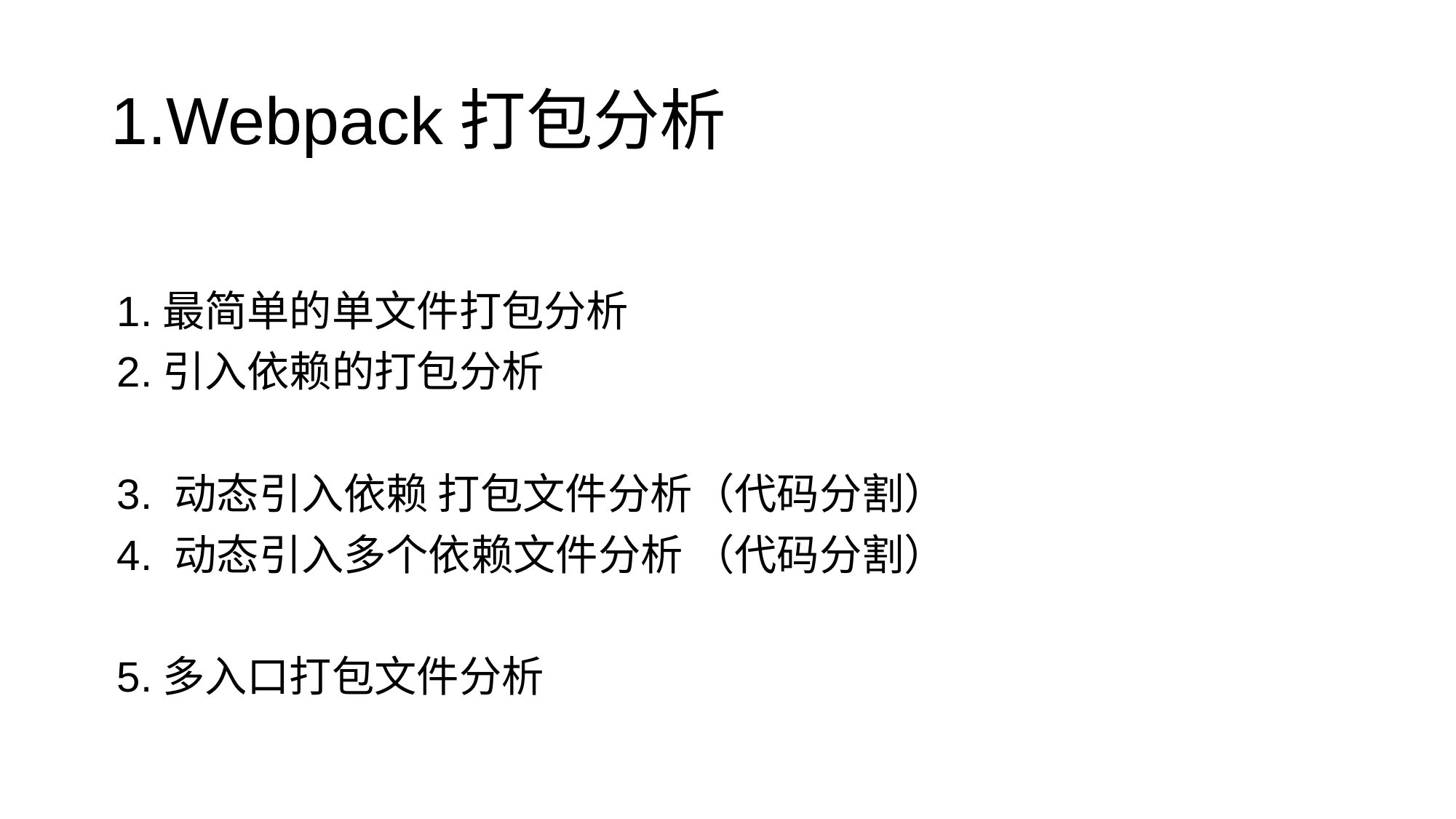

# 1.Webpack打包分析

1.最简单的单文件打包分析
2.引入依赖的打包分析

3. 动态引入依赖 打包文件分析（代码分割）
4. 动态引入多个依赖文件分析 （代码分割）

5.多入口打包文件分析